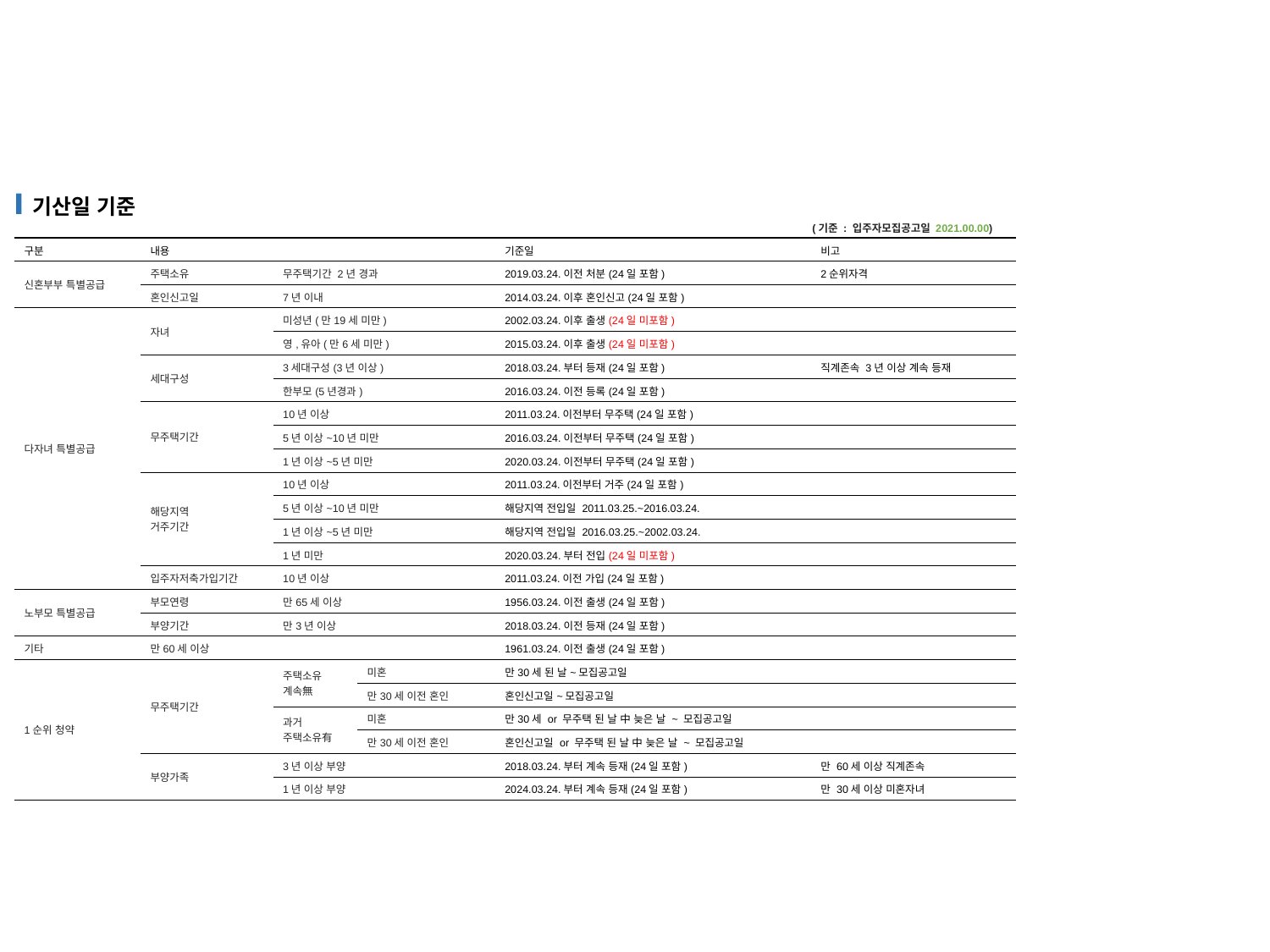

기산일 기준

(기준 : 입주자모집공고일 2021.00.00)
| 구분 | 내용 |  |  | 기준일 | 비고 |
| --- | --- | --- | --- | --- | --- |
| 신혼부부 특별공급 | 주택소유 | 무주택기간 2년 경과 |  | 2019.03.24.이전 처분(24일 포함) | 2순위자격 |
|  | 혼인신고일 | 7년 이내 |  | 2014.03.24.이후 혼인신고(24일 포함) |  |
| 다자녀 특별공급 | 자녀 | 미성년(만19세 미만) |  | 2002.03.24.이후 출생(24일 미포함) |  |
|  |  | 영,유아(만6세 미만) |  | 2015.03.24.이후 출생(24일 미포함) |  |
|  | 세대구성 | 3세대구성(3년 이상) |  | 2018.03.24.부터 등재(24일 포함) | 직계존속 3년 이상 계속 등재 |
|  |  | 한부모(5년경과) |  | 2016.03.24.이전 등록(24일 포함) |  |
|  | 무주택기간 | 10년 이상 |  | 2011.03.24.이전부터 무주택(24일 포함) |  |
|  |  | 5년 이상~10년 미만 |  | 2016.03.24.이전부터 무주택(24일 포함) |  |
|  |  | 1년 이상~5년 미만 |  | 2020.03.24.이전부터 무주택(24일 포함) |  |
|  | 해당지역 거주기간 | 10년 이상 |  | 2011.03.24.이전부터 거주(24일 포함) |  |
|  |  | 5년 이상~10년 미만 |  | 해당지역 전입일 2011.03.25.~2016.03.24. |  |
|  |  | 1년 이상~5년 미만 |  | 해당지역 전입일 2016.03.25.~2002.03.24. |  |
|  |  | 1년 미만 |  | 2020.03.24.부터 전입(24일 미포함) |  |
|  | 입주자저축가입기간 | 10년 이상 |  | 2011.03.24.이전 가입(24일 포함) |  |
| 노부모 특별공급 | 부모연령 | 만65세 이상 |  | 1956.03.24.이전 출생(24일 포함) |  |
|  | 부양기간 | 만3년 이상 |  | 2018.03.24.이전 등재(24일 포함) |  |
| 기타 | 만60세 이상 |  |  | 1961.03.24.이전 출생(24일 포함) |  |
| 1순위 청약 | 무주택기간 | 주택소유 계속無 | 미혼 | 만30세 된 날~모집공고일 |  |
|  |  |  | 만30세 이전 혼인 | 혼인신고일~모집공고일 |  |
|  |  | 과거 주택소유有 | 미혼 | 만30세 or 무주택 된 날 中 늦은 날 ~ 모집공고일 |  |
|  |  |  | 만30세 이전 혼인 | 혼인신고일 or 무주택 된 날 中 늦은 날 ~ 모집공고일 |  |
|  | 부양가족 | 3년 이상 부양 |  | 2018.03.24.부터 계속 등재(24일 포함) | 만 60세 이상 직계존속 |
|  |  | 1년 이상 부양 |  | 2024.03.24.부터 계속 등재(24일 포함) | 만 30세 이상 미혼자녀 |